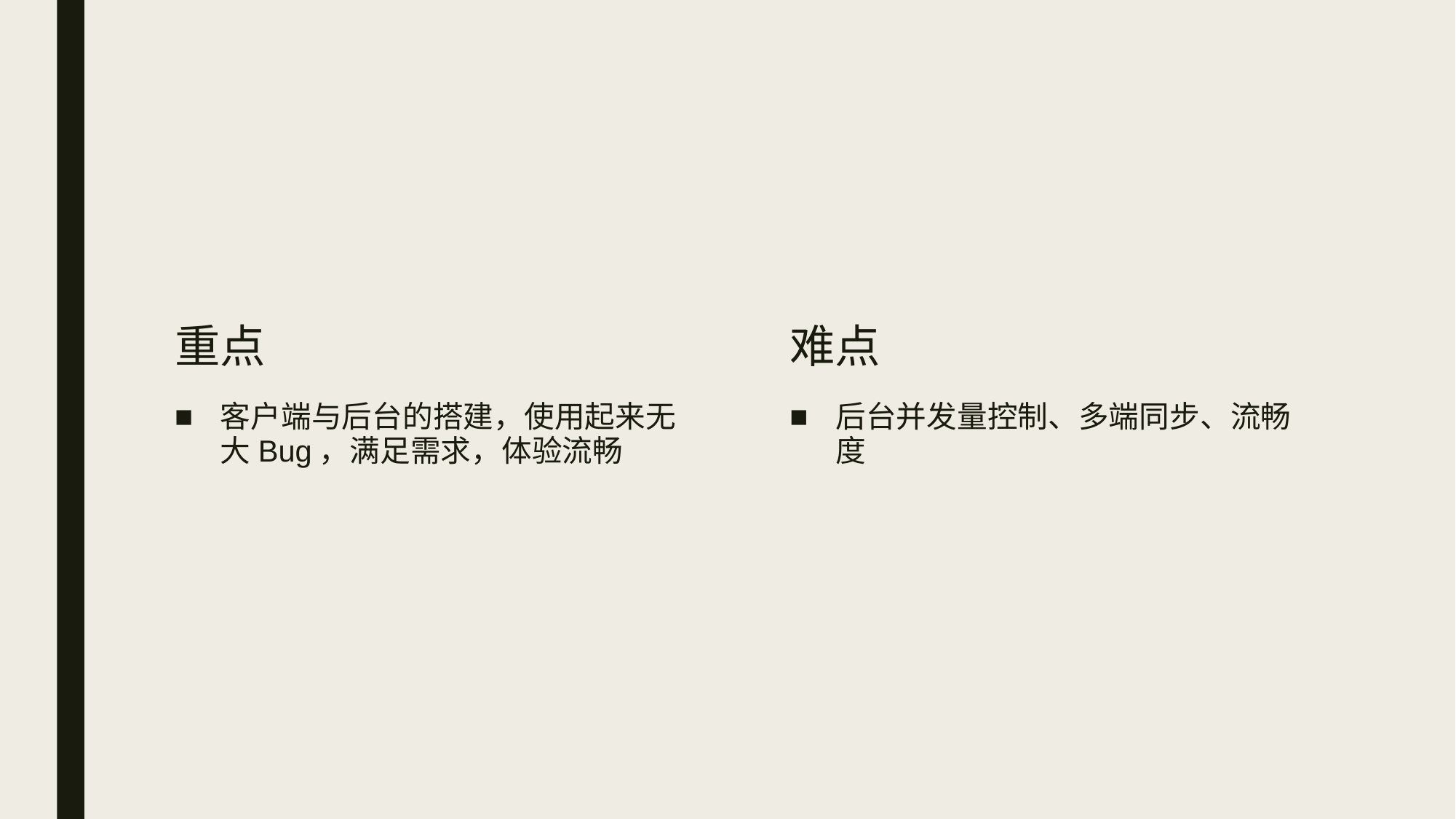

#
重点
难点
客户端与后台的搭建，使用起来无大Bug，满足需求，体验流畅
后台并发量控制、多端同步、流畅度